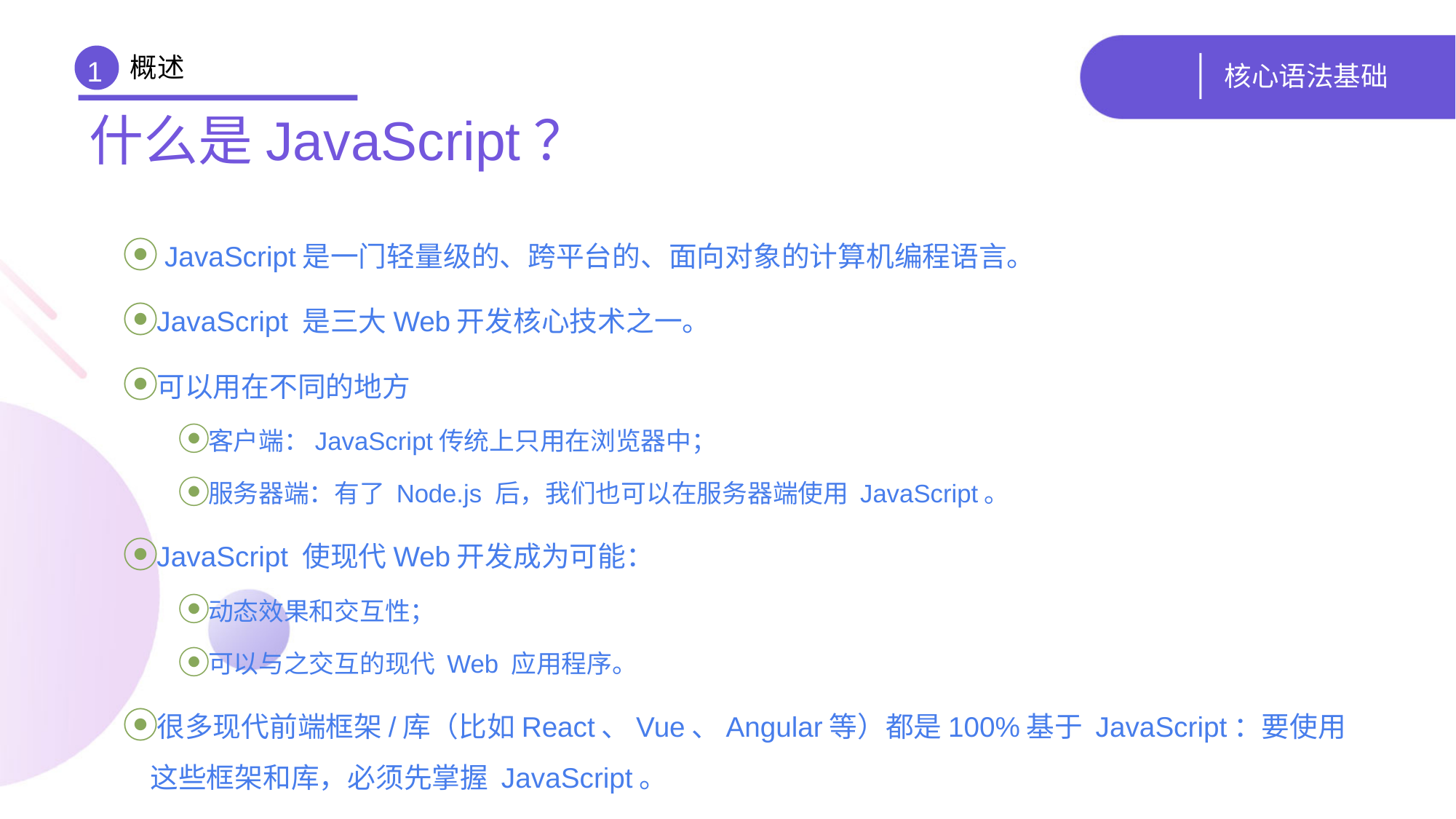

概述
# 核心语法基础
1
什么是JavaScript？
 JavaScript是一门轻量级的、跨平台的、面向对象的计算机编程语言。
JavaScript 是三大Web开发核心技术之一。
可以用在不同的地方
客户端：JavaScript传统上只用在浏览器中；
服务器端：有了 Node.js 后，我们也可以在服务器端使用 JavaScript。
JavaScript 使现代Web开发成为可能：
动态效果和交互性；
可以与之交互的现代 Web 应用程序。
很多现代前端框架/库（比如React、Vue、Angular等）都是100%基于 JavaScript：要使用这些框架和库，必须先掌握 JavaScript。